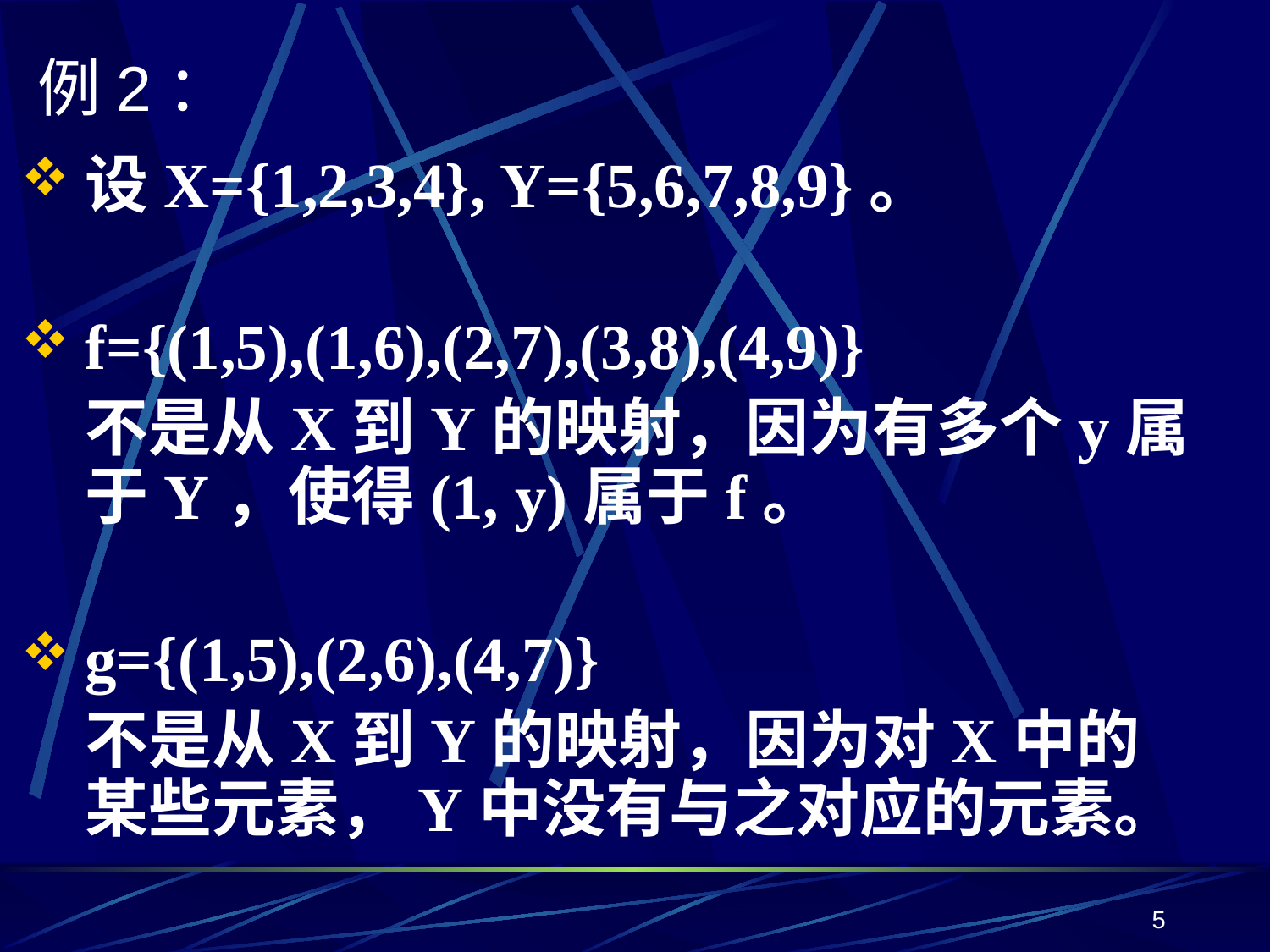

# 例2：
设X={1,2,3,4}, Y={5,6,7,8,9}。

f={(1,5),(1,6),(2,7),(3,8),(4,9)}
	不是从X到Y的映射，因为有多个y属于Y，使得(1, y)属于f。

g={(1,5),(2,6),(4,7)}
	不是从X到Y的映射，因为对X中的某些元素，Y中没有与之对应的元素。
5